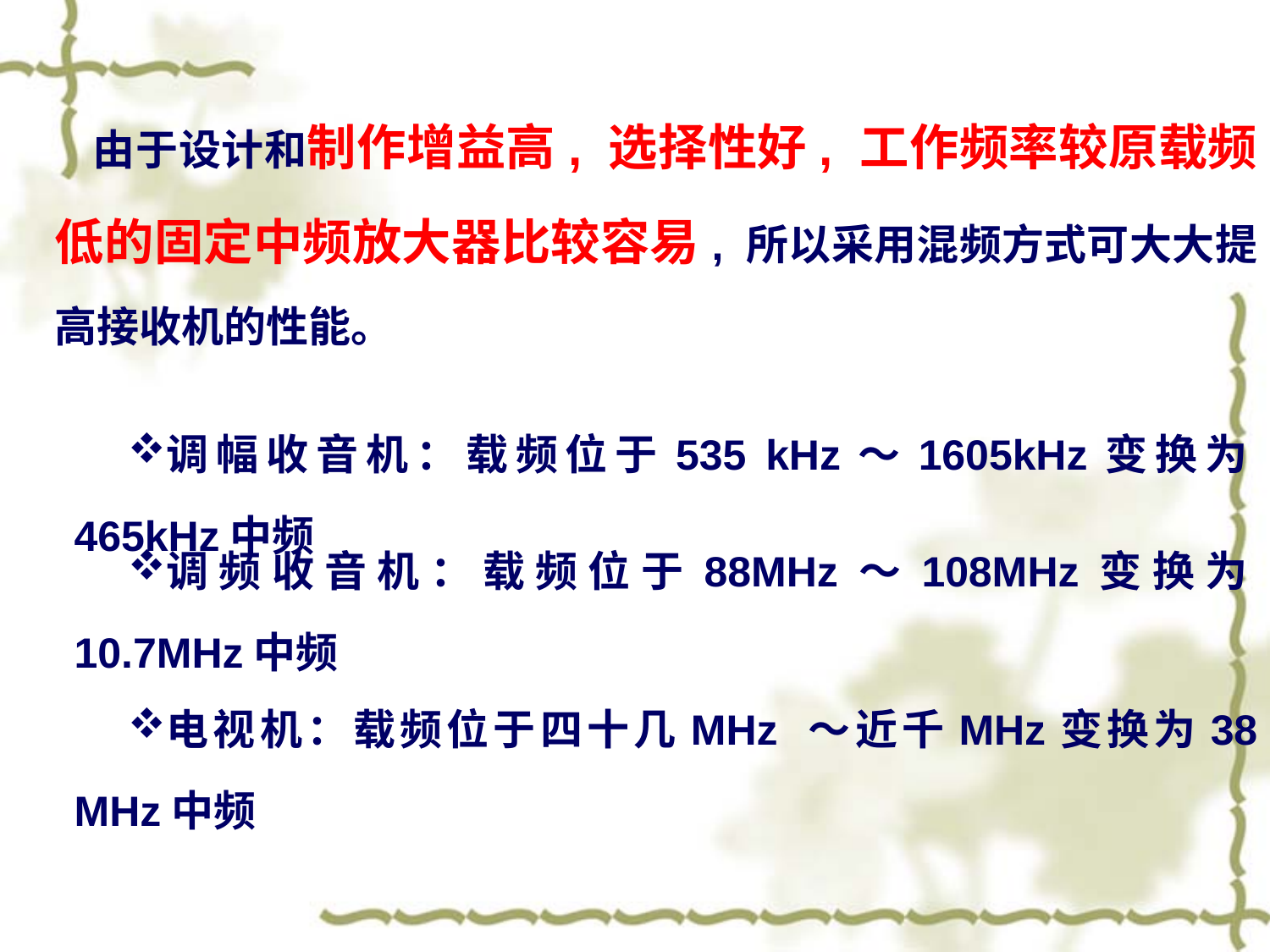

由于设计和制作增益高, 选择性好, 工作频率较原载频低的固定中频放大器比较容易, 所以采用混频方式可大大提高接收机的性能。
调幅收音机：载频位于535 kHz～1605kHz变换为465kHz中频
调频收音机：载频位于88MHz～108MHz变换为10.7MHz中频
电视机：载频位于四十几MHz ～近千MHz变换为38 MHz中频